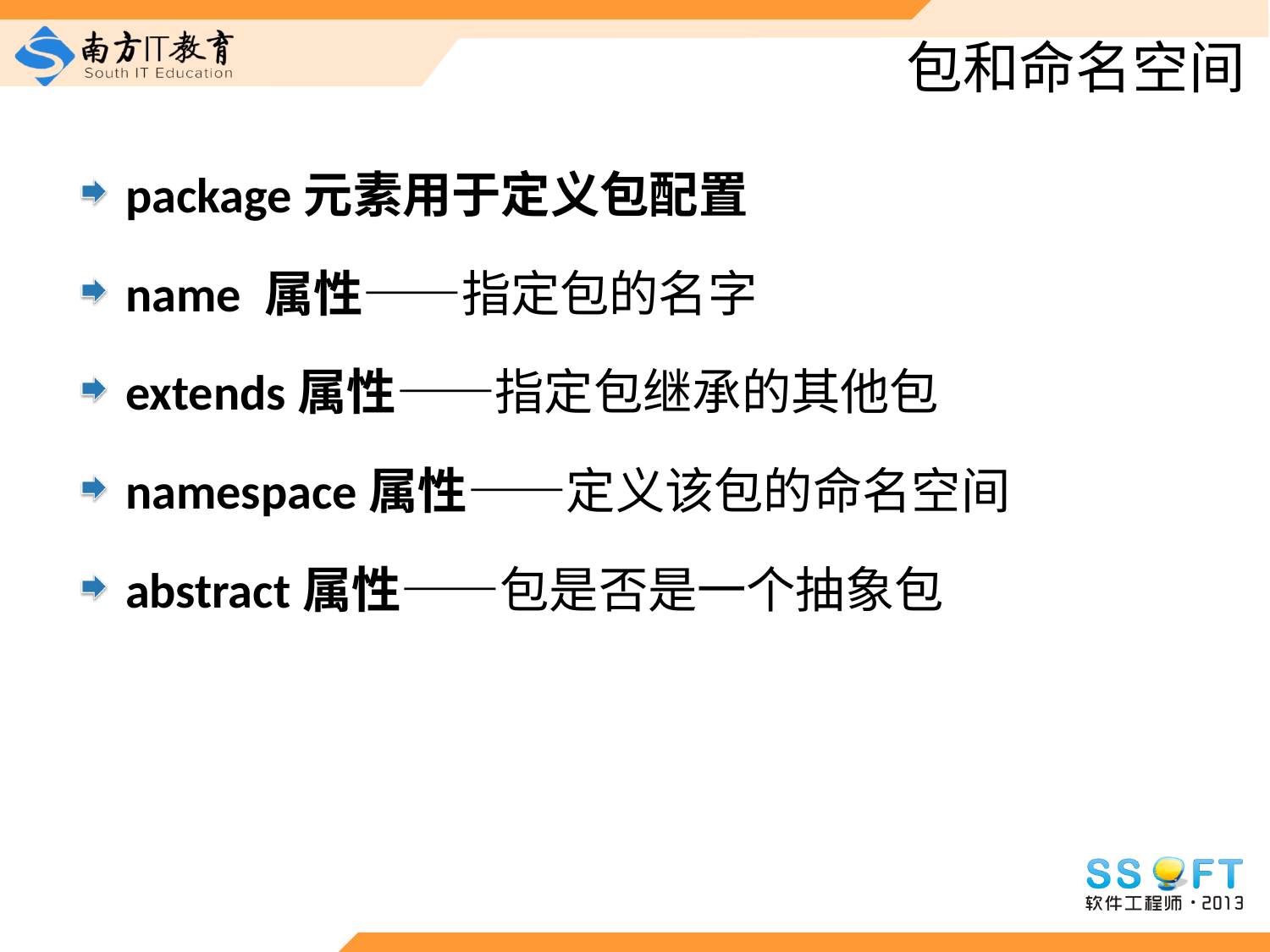

# 包和命名空间
package元素用于定义包配置
name 属性——指定包的名字
extends属性——指定包继承的其他包
namespace属性——定义该包的命名空间
abstract属性——包是否是一个抽象包